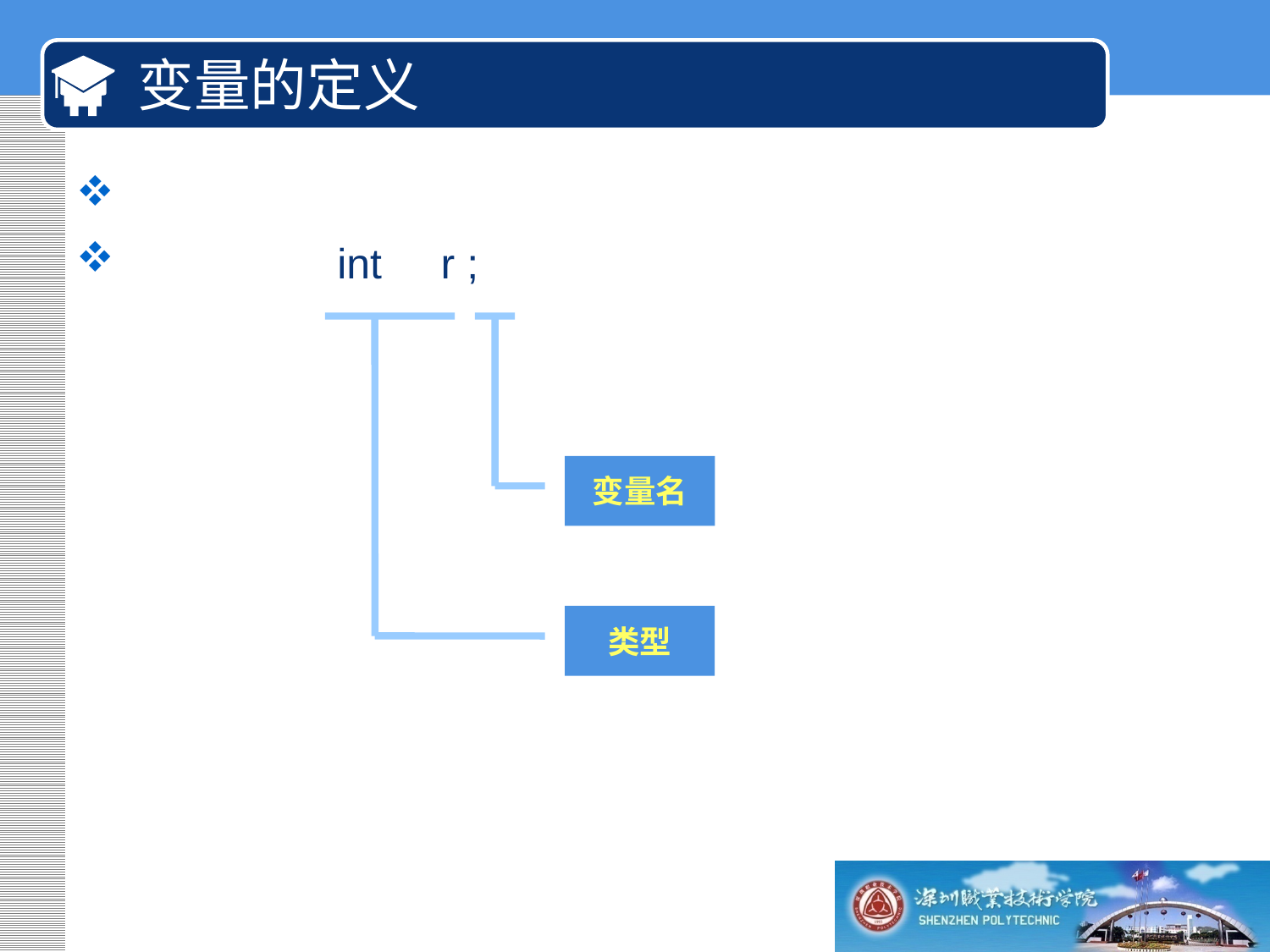

# 变量的定义

                  int     r ;

变量名

类型